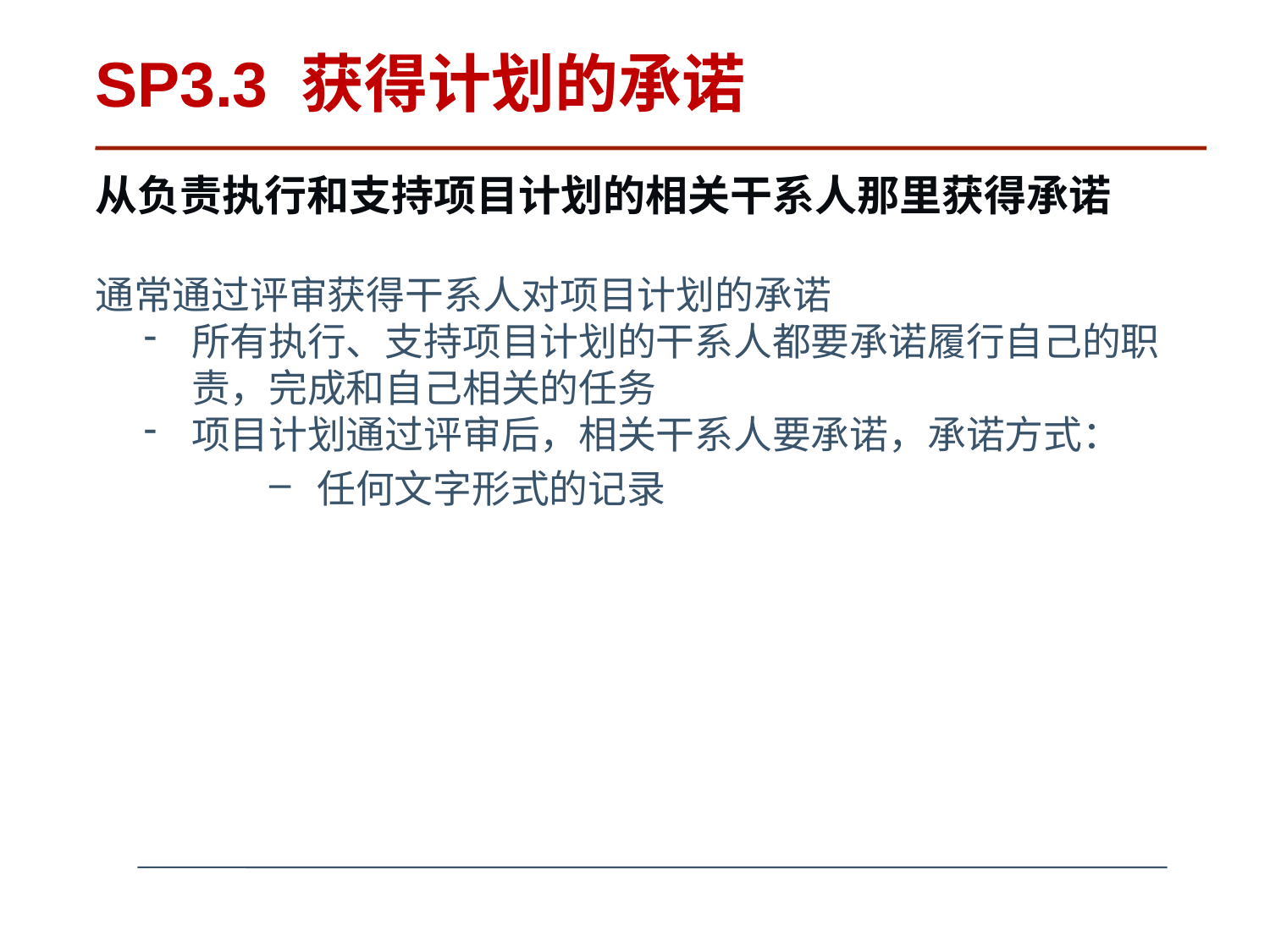

# SP3.3 获得计划的承诺
从负责执行和支持项目计划的相关干系人那里获得承诺

通常通过评审获得干系人对项目计划的承诺
所有执行、支持项目计划的干系人都要承诺履行自己的职责，完成和自己相关的任务
项目计划通过评审后，相关干系人要承诺，承诺方式：
任何文字形式的记录